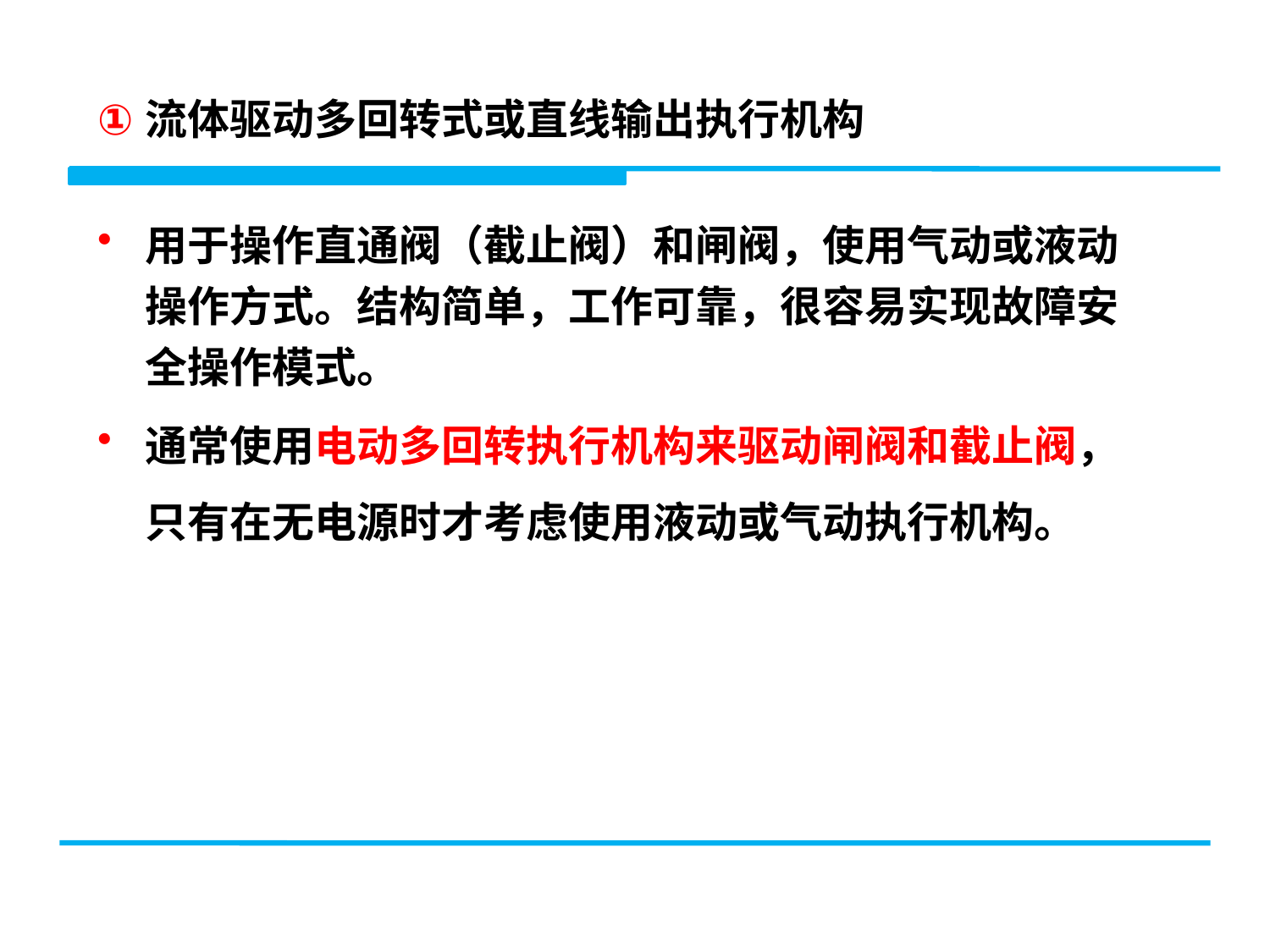

流体驱动多回转式或直线输出执行机构

用于操作直通阀（截止阀）和闸阀，使用气动或液动操作方式。结构简单，工作可靠，很容易实现故障安全操作模式。
通常使用电动多回转执行机构来驱动闸阀和截止阀，只有在无电源时才考虑使用液动或气动执行机构。